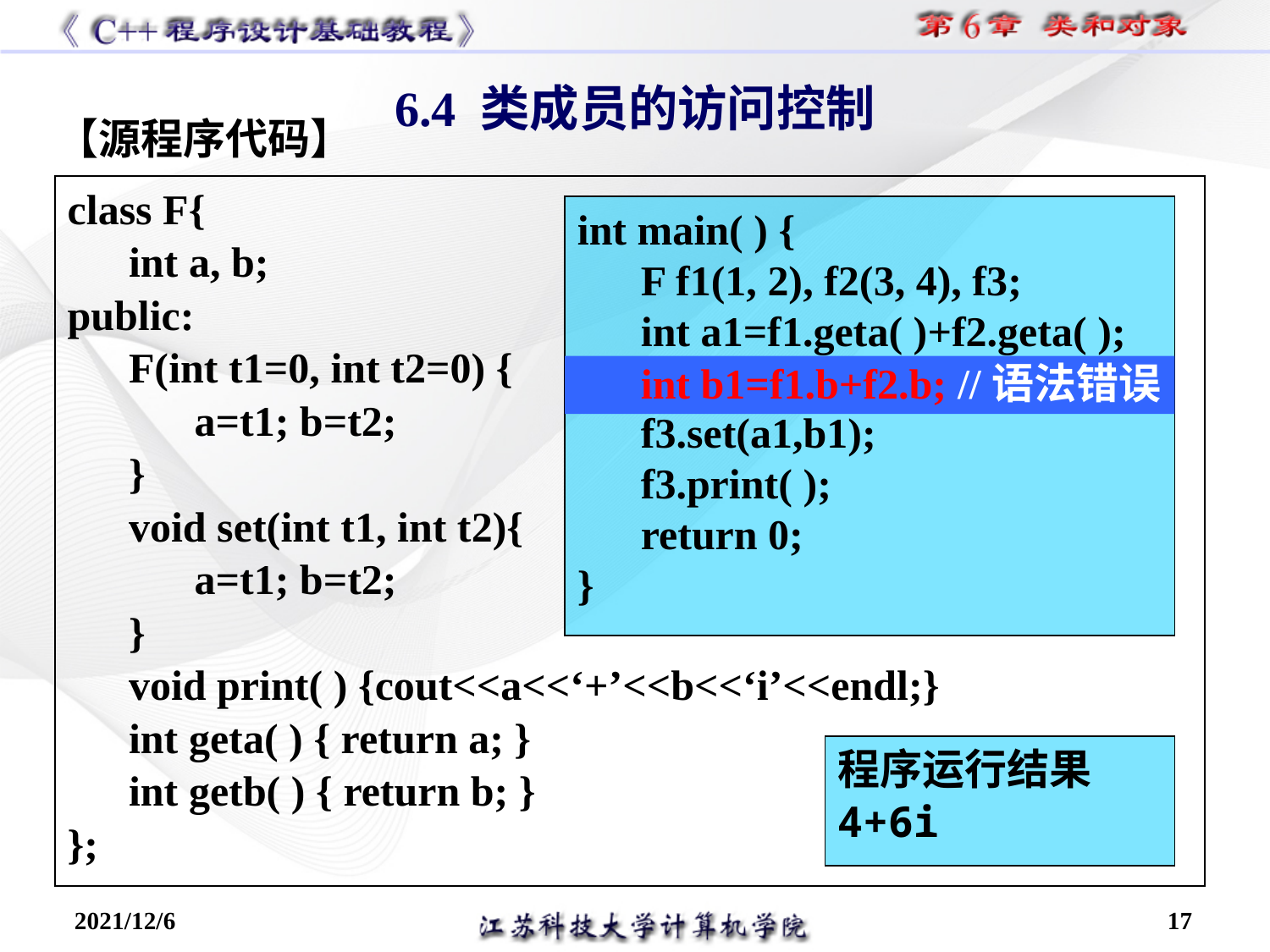

6.4 类成员的访问控制
【源程序代码】
class F{
int a, b;
public:
F(int t1=0, int t2=0) {
a=t1; b=t2;
}
void set(int t1, int t2){
a=t1; b=t2;
}
void print( ) {cout<<a<<‘+’<<b<<‘i’<<endl;}
int geta( ) { return a; }
int getb( ) { return b; }
};
int main( ) {
F f1(1, 2), f2(3, 4), f3;
int a1=f1.geta( )+f2.geta( );
int b1=f1.getb( )+f2.getb( );
f3.set(a1,b1);
f3.print( );
return 0;
}
int b1=f1.b+f2.b; //语法错误
程序运行结果
4+6i